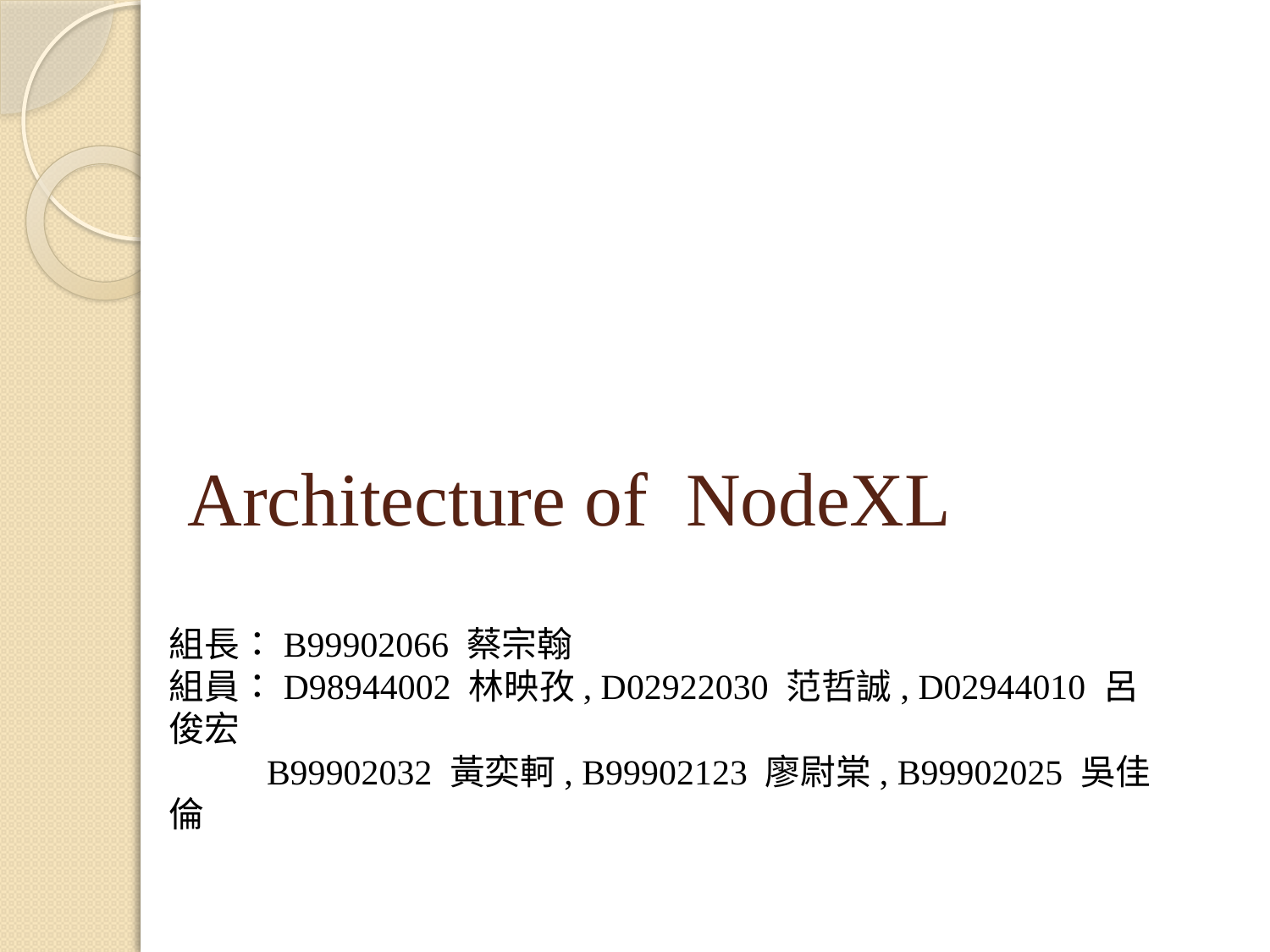

# Architecture of  NodeXL
組長：B99902066 蔡宗翰
組員：D98944002 林映孜, D02922030 范哲誠, D02944010 呂俊宏
           B99902032 黃奕軻, B99902123 廖尉棠, B99902025 吳佳倫